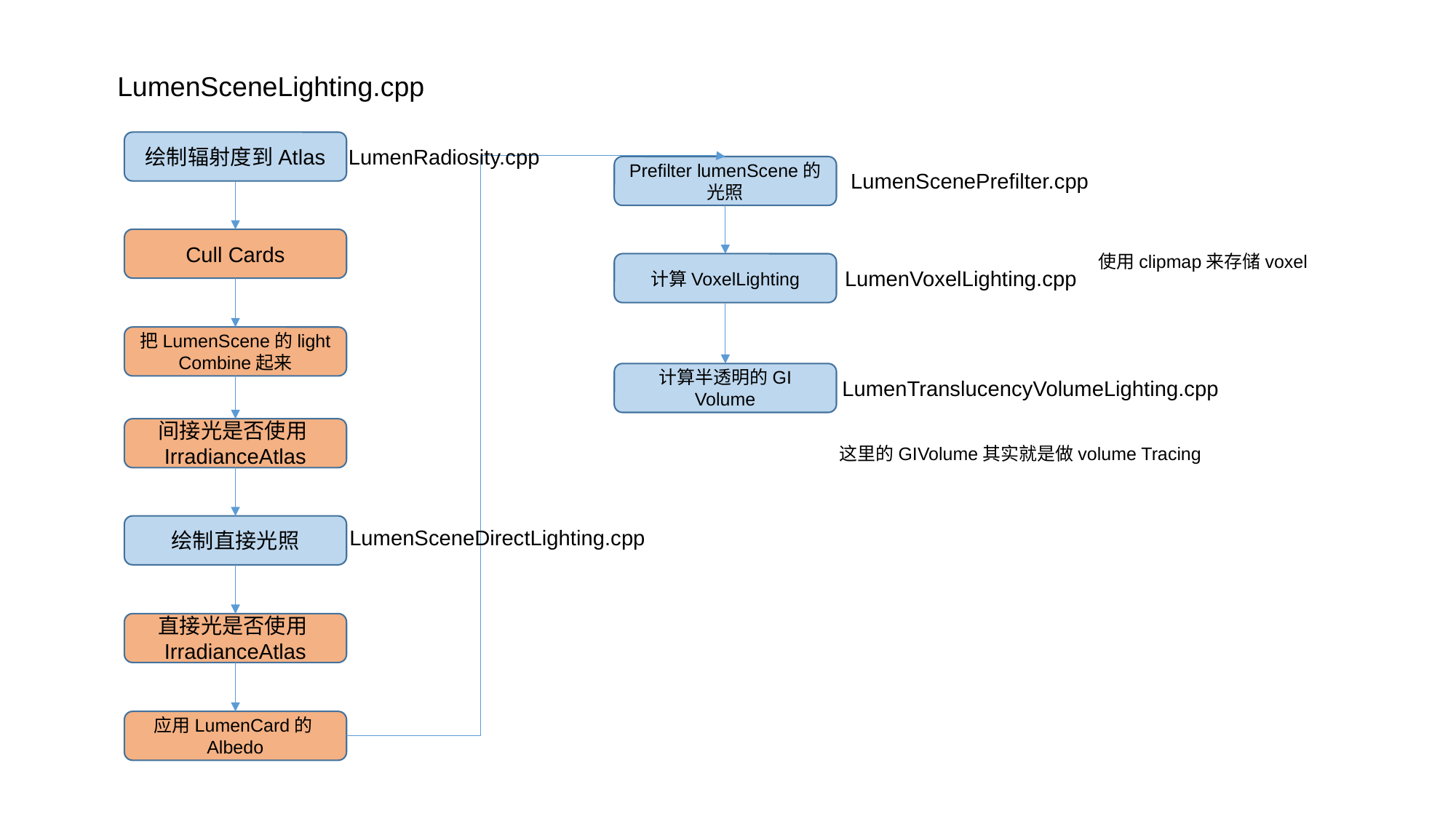

LumenSceneLighting.cpp
绘制辐射度到Atlas
LumenRadiosity.cpp
Prefilter lumenScene的光照
LumenScenePrefilter.cpp
Cull Cards
使用clipmap来存储voxel

计算VoxelLighting
LumenVoxelLighting.cpp
把LumenScene的light Combine起来
计算半透明的GI Volume
LumenTranslucencyVolumeLighting.cpp
间接光是否使用IrradianceAtlas
这里的GIVolume其实就是做volume Tracing
绘制直接光照
LumenSceneDirectLighting.cpp
直接光是否使用IrradianceAtlas
应用LumenCard的Albedo